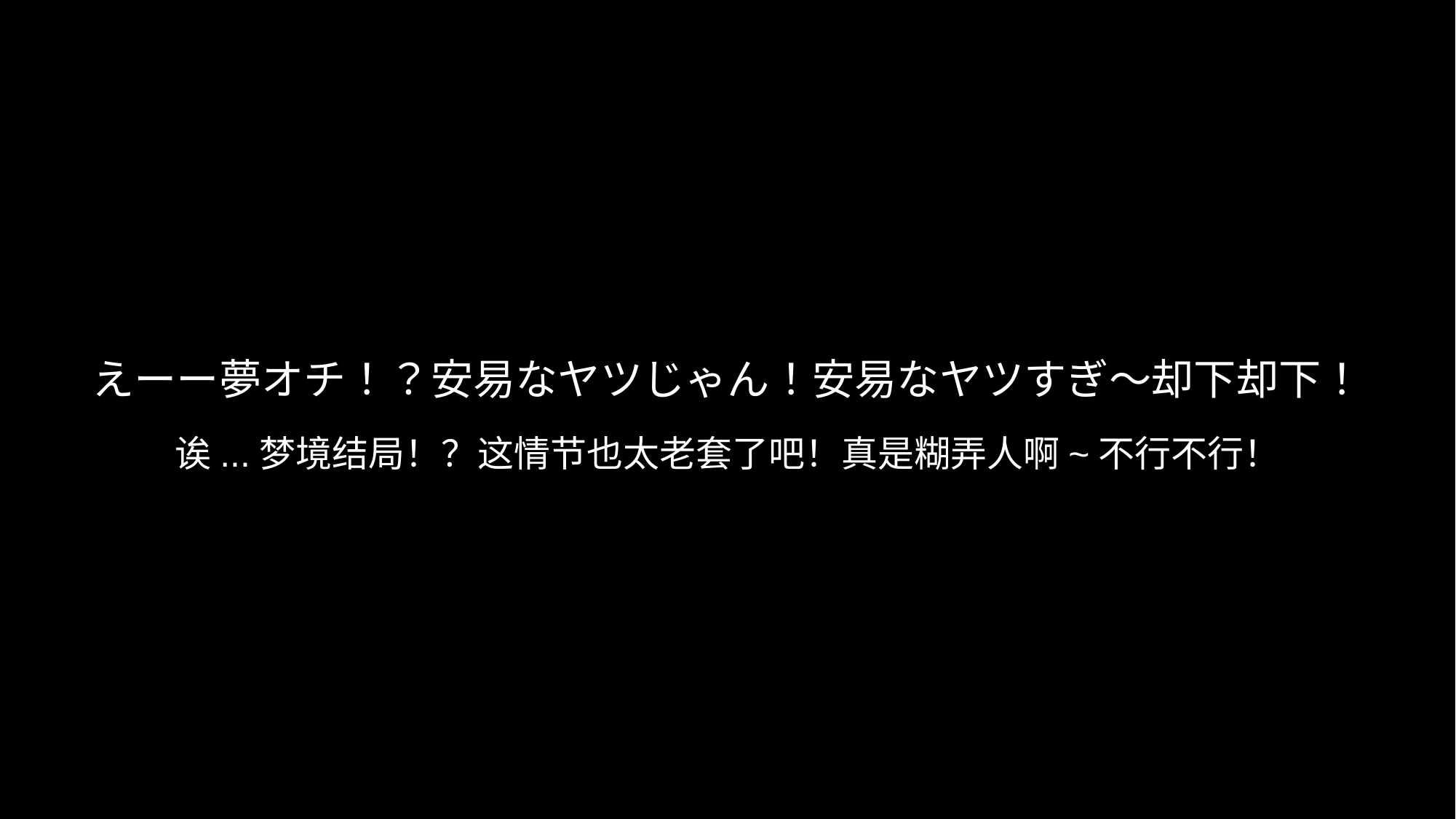

# えーー夢オチ！？安易なヤツじゃん！安易なヤツすぎ〜却下却下！
诶...梦境结局！？这情节也太老套了吧！真是糊弄人啊~不行不行！